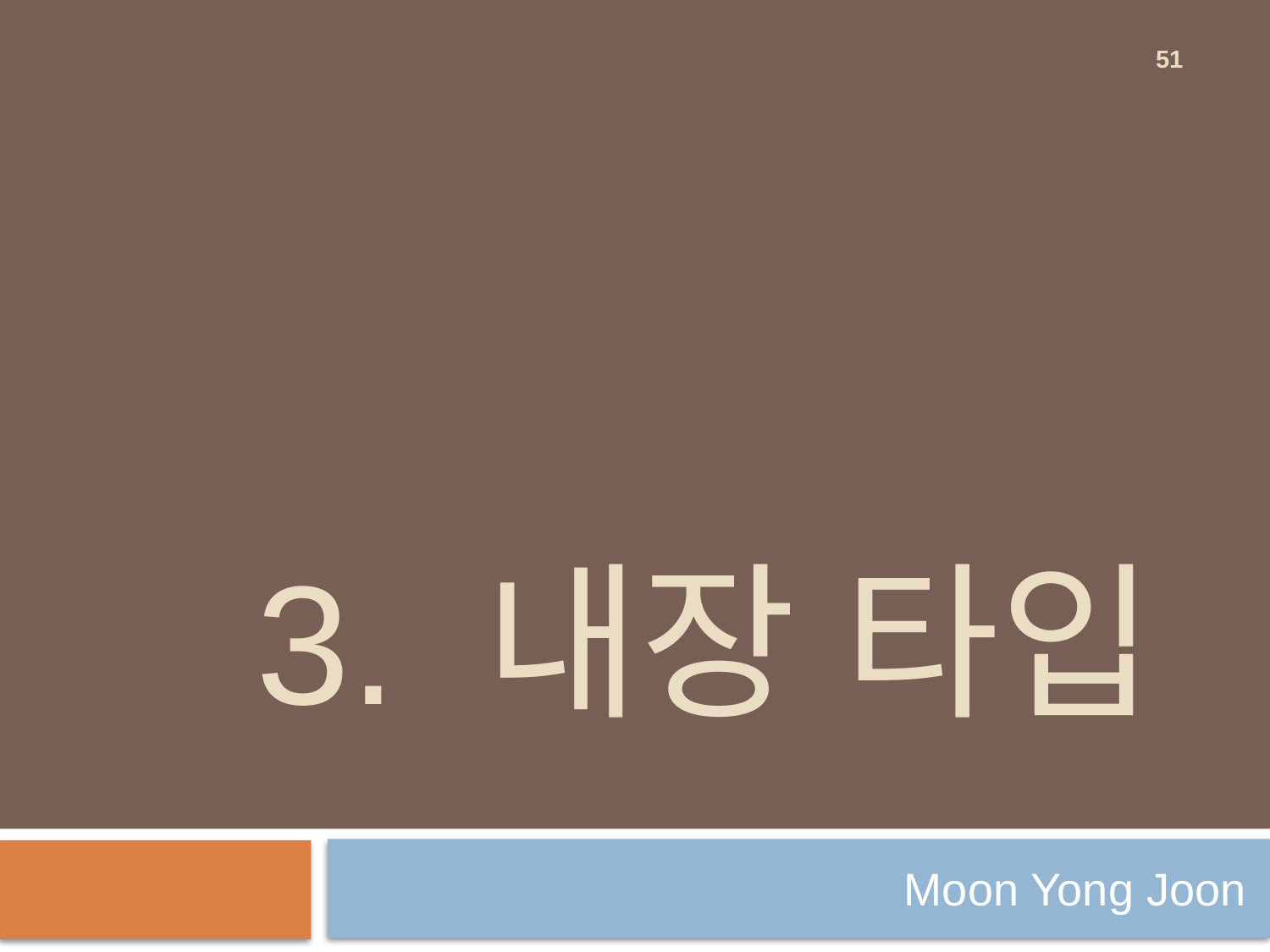

51
# 3. 내장 타입
Moon Yong Joon